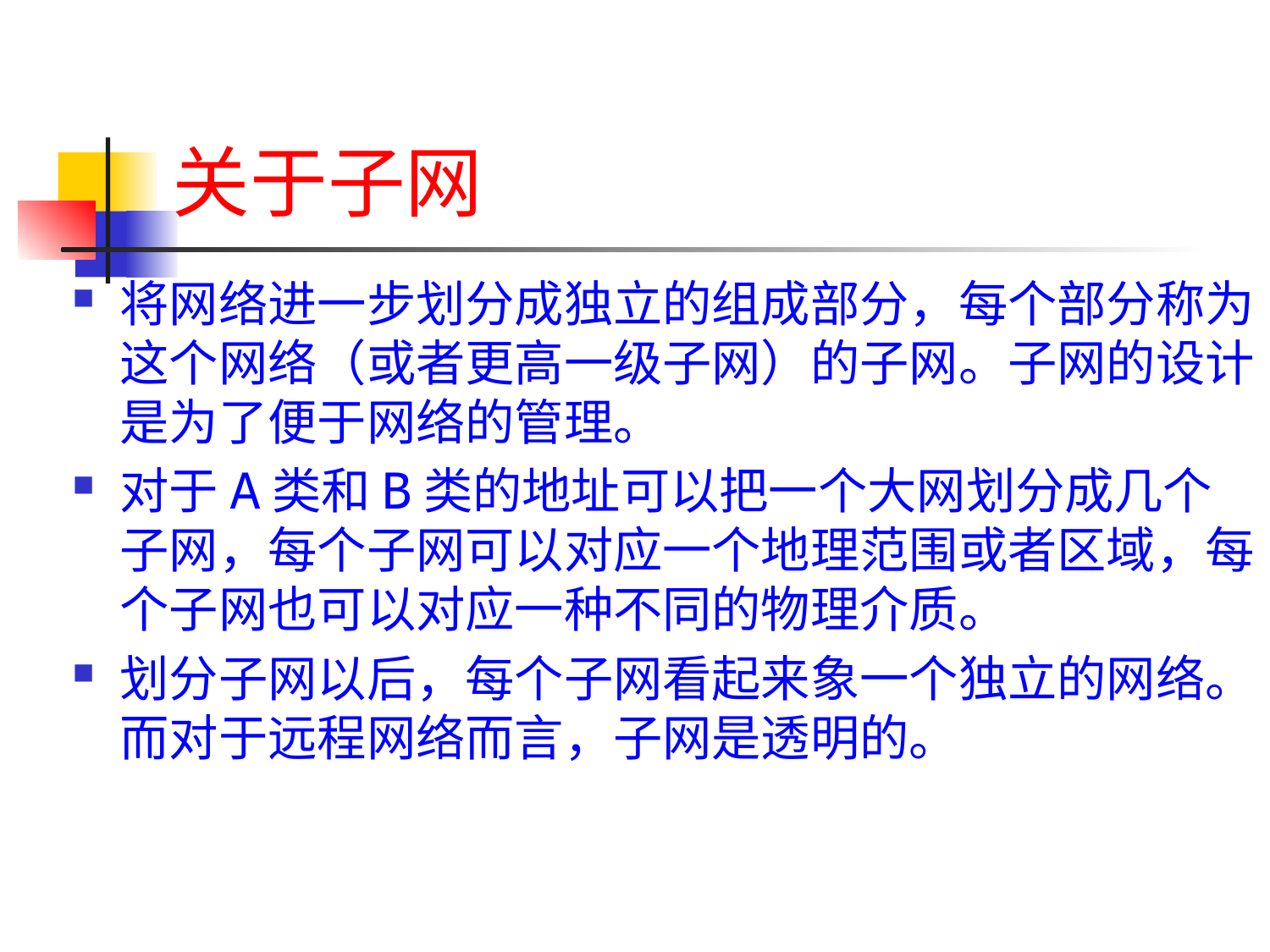

# 关于子网
将网络进一步划分成独立的组成部分，每个部分称为这个网络（或者更高一级子网）的子网。子网的设计是为了便于网络的管理。
对于A类和B类的地址可以把一个大网划分成几个子网，每个子网可以对应一个地理范围或者区域，每个子网也可以对应一种不同的物理介质。
划分子网以后，每个子网看起来象一个独立的网络。而对于远程网络而言，子网是透明的。